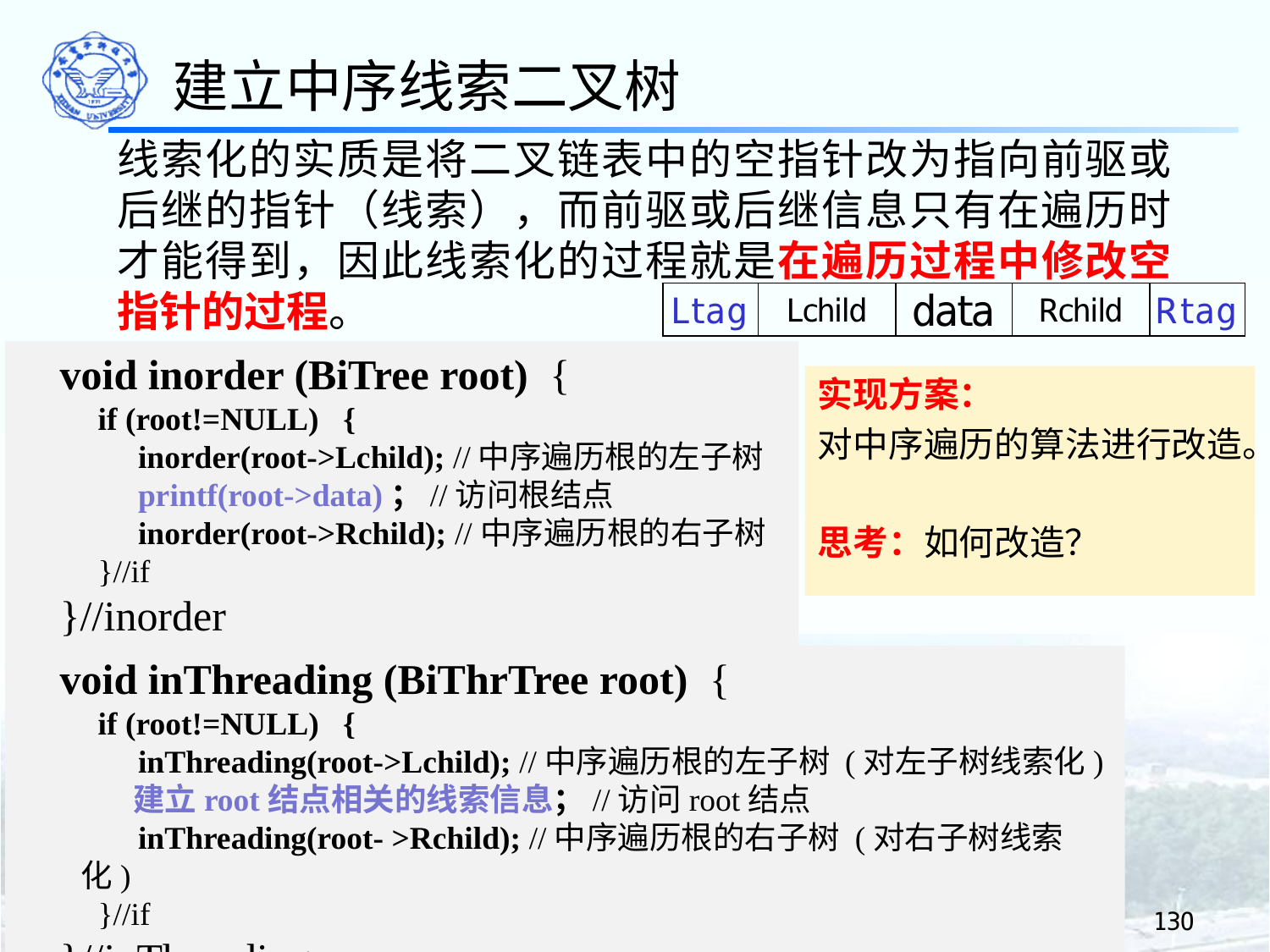

建立中序线索二叉树
线索化的实质是将二叉链表中的空指针改为指向前驱或后继的指针（线索），而前驱或后继信息只有在遍历时才能得到，因此线索化的过程就是在遍历过程中修改空指针的过程。
Ltag
Lchild
data
Rchild
Rtag

    void inorder (BiTree root)  {
          if (root!=NULL)   {
               inorder(root->Lchild); //中序遍历根的左子树
               printf(root->data)；//访问根结点
               inorder(root->Rchild); //中序遍历根的右子树
          }//if
    }//inorder
实现方案：
对中序遍历的算法进行改造。

思考：如何改造？
    void inThreading (BiThrTree root)  {
          if (root!=NULL)   {
               inThreading(root->Lchild); //中序遍历根的左子树 (对左子树线索化)
               建立root结点相关的线索信息；//访问root结点
               inThreading(root- >Rchild); //中序遍历根的右子树 (对右子树线索化)
          }//if
    }//inThreading
130